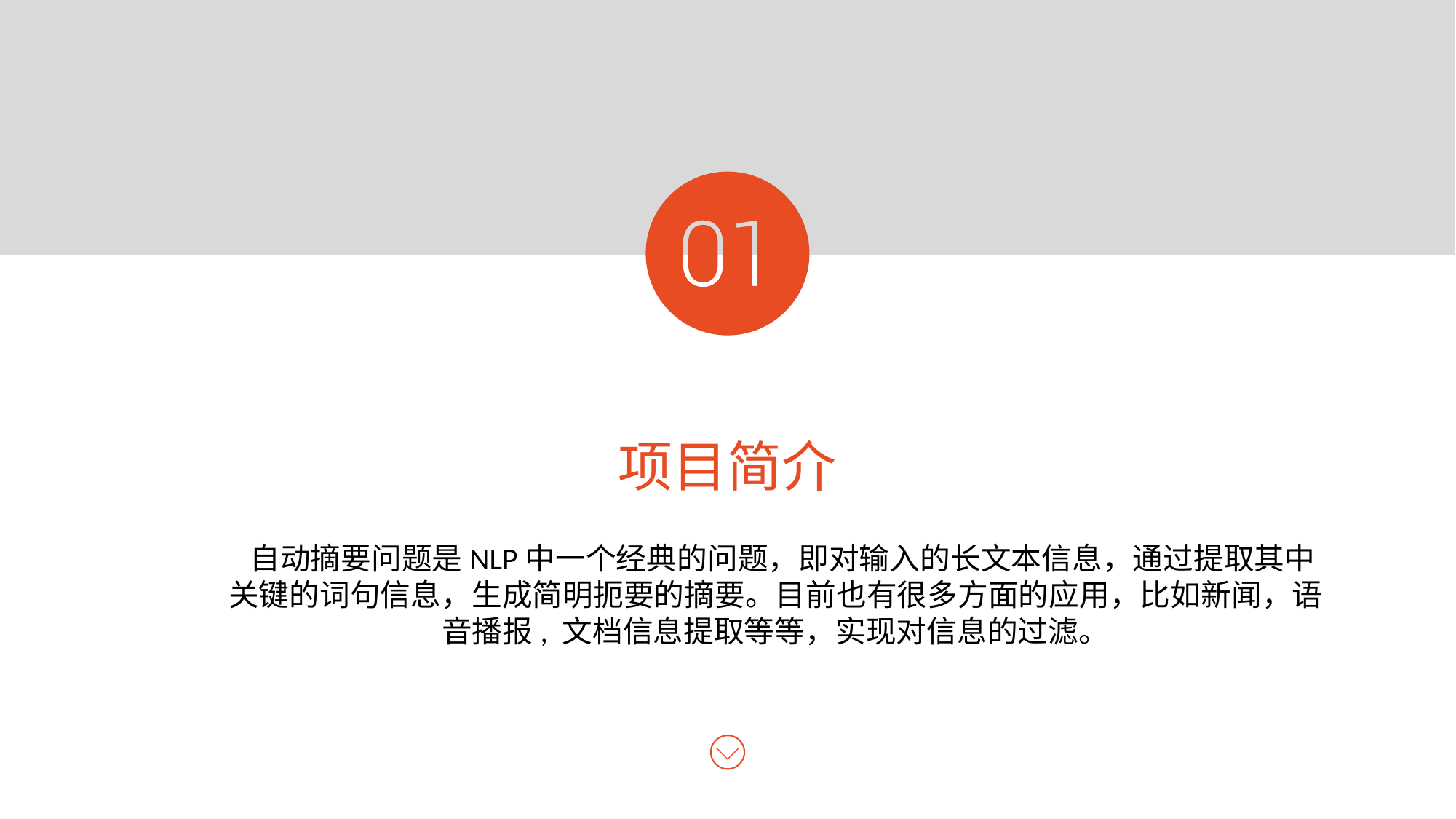

项目简介
 自动摘要问题是NLP中一个经典的问题，即对输入的长文本信息，通过提取其中关键的词句信息，生成简明扼要的摘要。目前也有很多方面的应用，比如新闻，语音播报, 文档信息提取等等，实现对信息的过滤。